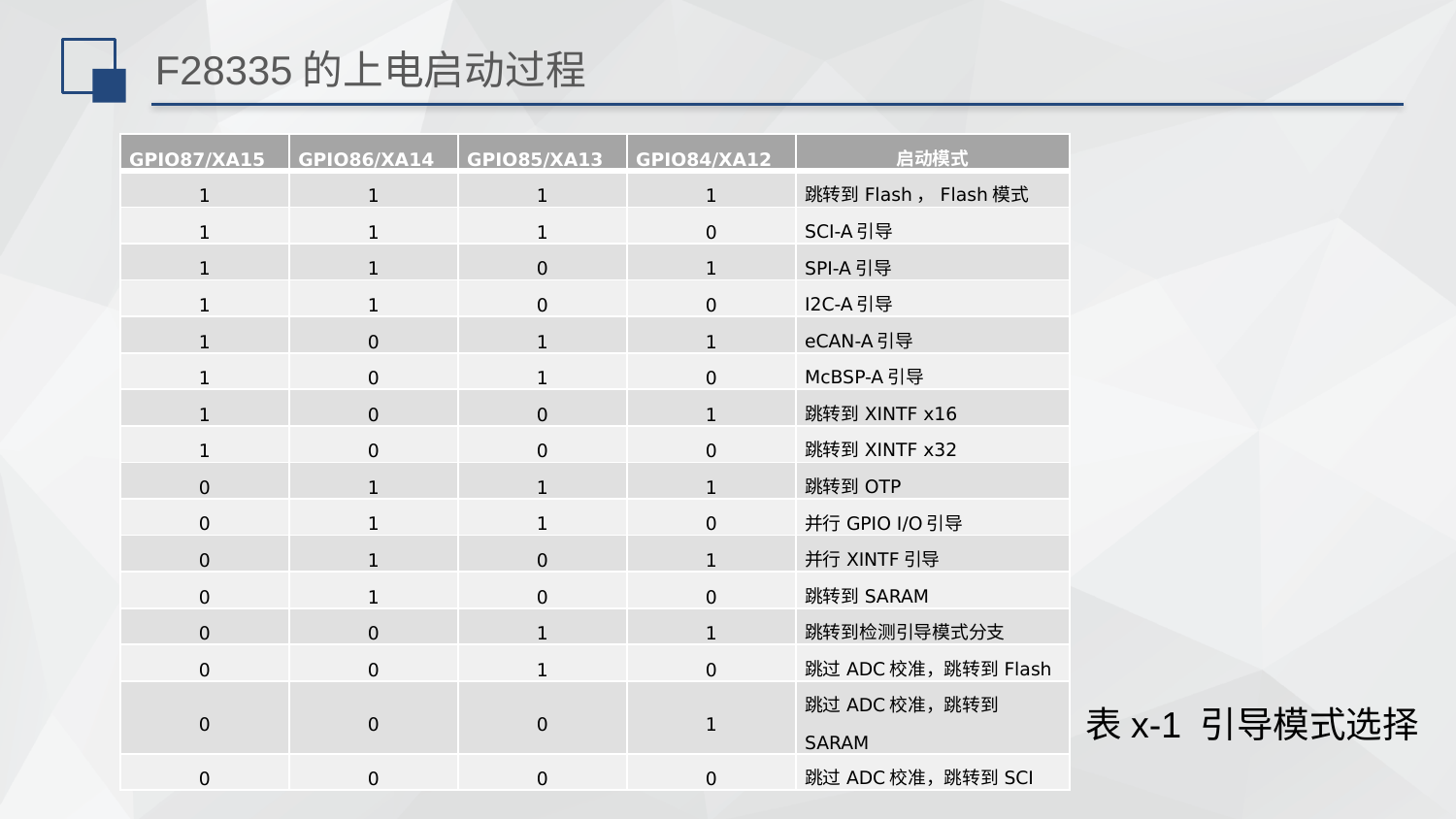

# F28335的上电启动过程
| GPIO87/XA15 | GPIO86/XA14 | GPIO85/XA13 | GPIO84/XA12 | 启动模式 |
| --- | --- | --- | --- | --- |
| 1 | 1 | 1 | 1 | 跳转到Flash，Flash模式 |
| 1 | 1 | 1 | 0 | SCI-A引导 |
| 1 | 1 | 0 | 1 | SPI-A引导 |
| 1 | 1 | 0 | 0 | I2C-A引导 |
| 1 | 0 | 1 | 1 | eCAN-A引导 |
| 1 | 0 | 1 | 0 | McBSP-A引导 |
| 1 | 0 | 0 | 1 | 跳转到XINTF x16 |
| 1 | 0 | 0 | 0 | 跳转到XINTF x32 |
| 0 | 1 | 1 | 1 | 跳转到OTP |
| 0 | 1 | 1 | 0 | 并行GPIO I/O引导 |
| 0 | 1 | 0 | 1 | 并行XINTF引导 |
| 0 | 1 | 0 | 0 | 跳转到SARAM |
| 0 | 0 | 1 | 1 | 跳转到检测引导模式分支 |
| 0 | 0 | 1 | 0 | 跳过ADC校准，跳转到Flash |
| 0 | 0 | 0 | 1 | 跳过ADC校准，跳转到SARAM |
| 0 | 0 | 0 | 0 | 跳过ADC校准，跳转到SCI |
表x-1 引导模式选择